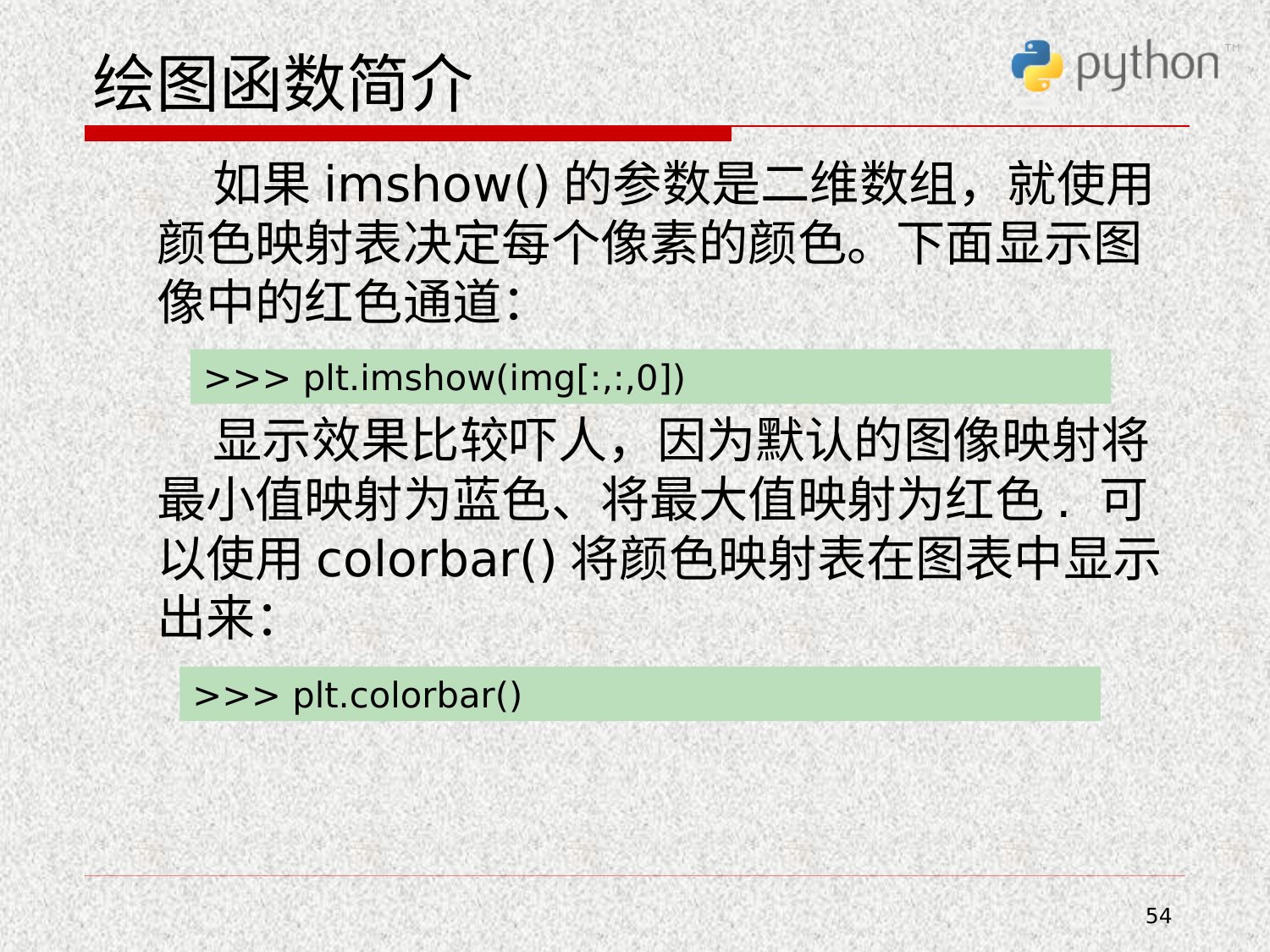

# 绘图函数简介
          如果imshow()的参数是二维数组，就使用颜色映射表决定每个像素的颜色。下面显示图像中的红色通道：

          显示效果比较吓人，因为默认的图像映射将最小值映射为蓝色、将最大值映射为红色. 可以使用colorbar()将颜色映射表在图表中显示出来：

>>> plt.imshow(img[:,:,0])
>>> plt.colorbar()
54